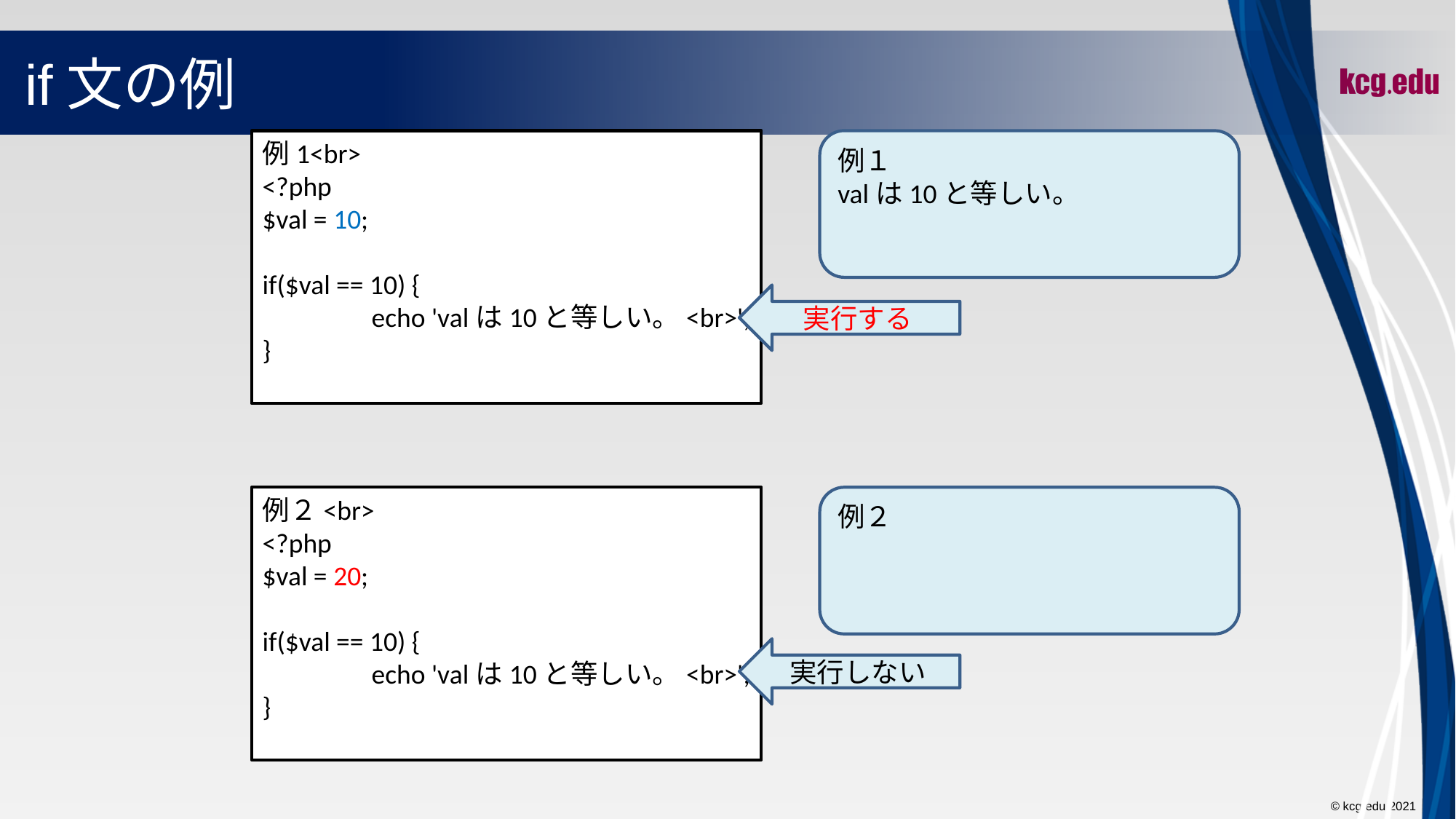

# if文の例
例1<br>
<?php
$val = 10;

if($val == 10) {
	echo 'valは10と等しい。<br>';
}

例１
valは10と等しい。
実行する
例２<br>
<?php
$val = 20;

if($val == 10) {
	echo 'valは10と等しい。<br>';
}

例２
実行しない